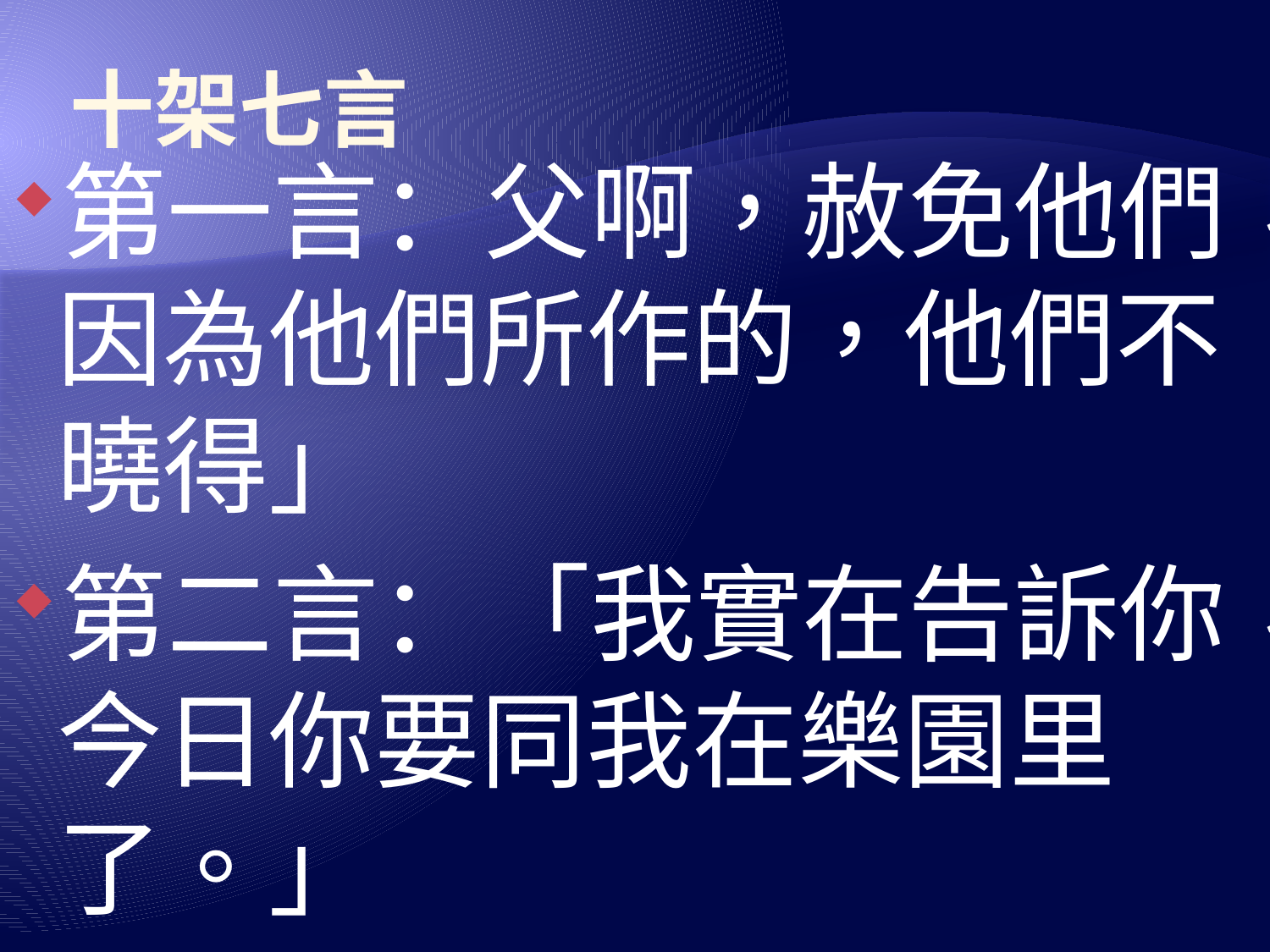

# 十架七言
第一言：父啊，赦免他們，因為他們所作的，他們不曉得」
第二言：「我實在告訴你，今日你要同我在樂園里了。」